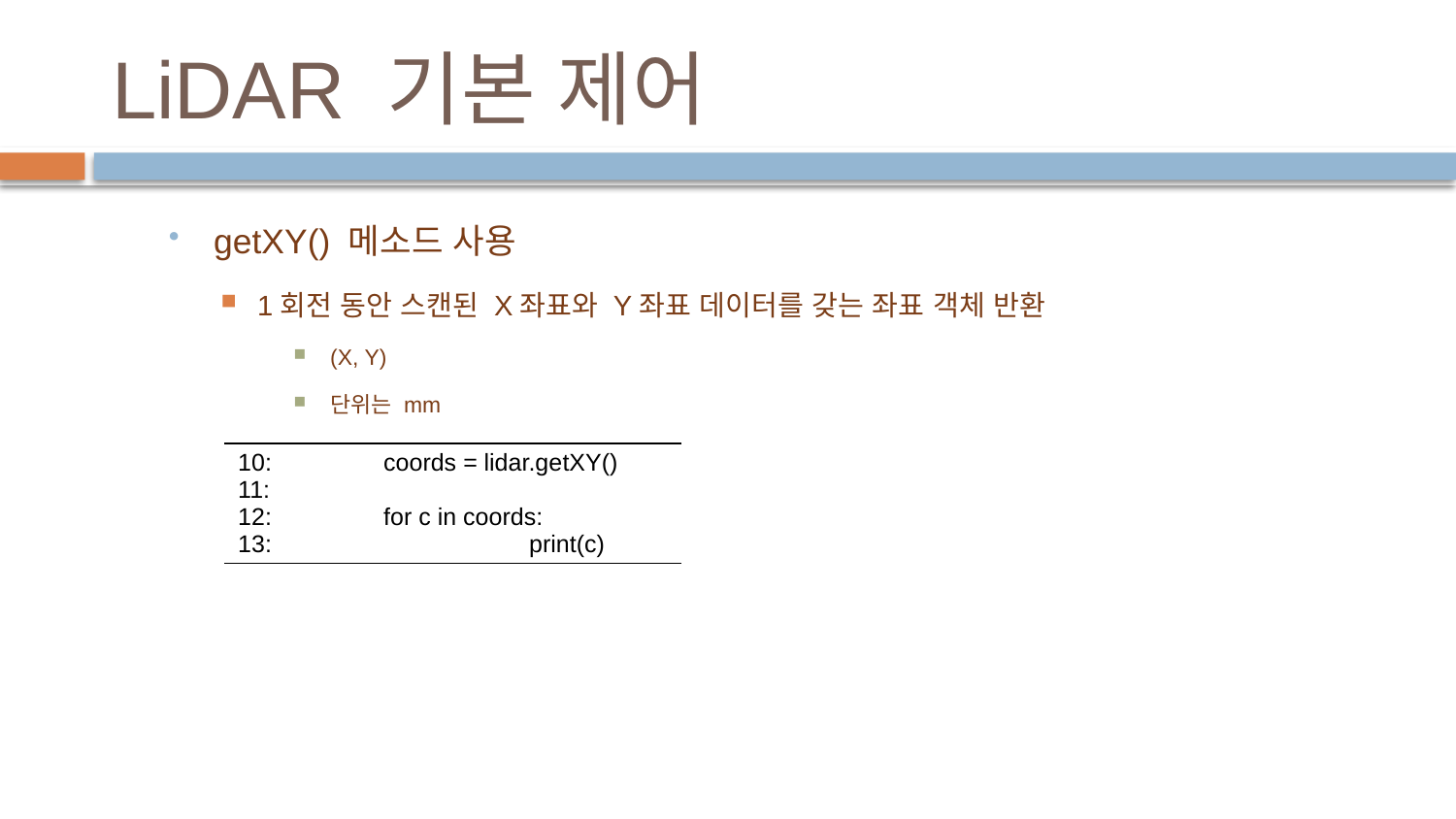

# LiDAR 기본 제어
getXY() 메소드 사용
1회전 동안 스캔된 X좌표와 Y좌표 데이터를 갖는 좌표 객체 반환
(X, Y)
단위는 mm
| 10: coords = lidar.getXY() 11: 12: for c in coords: 13: print(c) |
| --- |